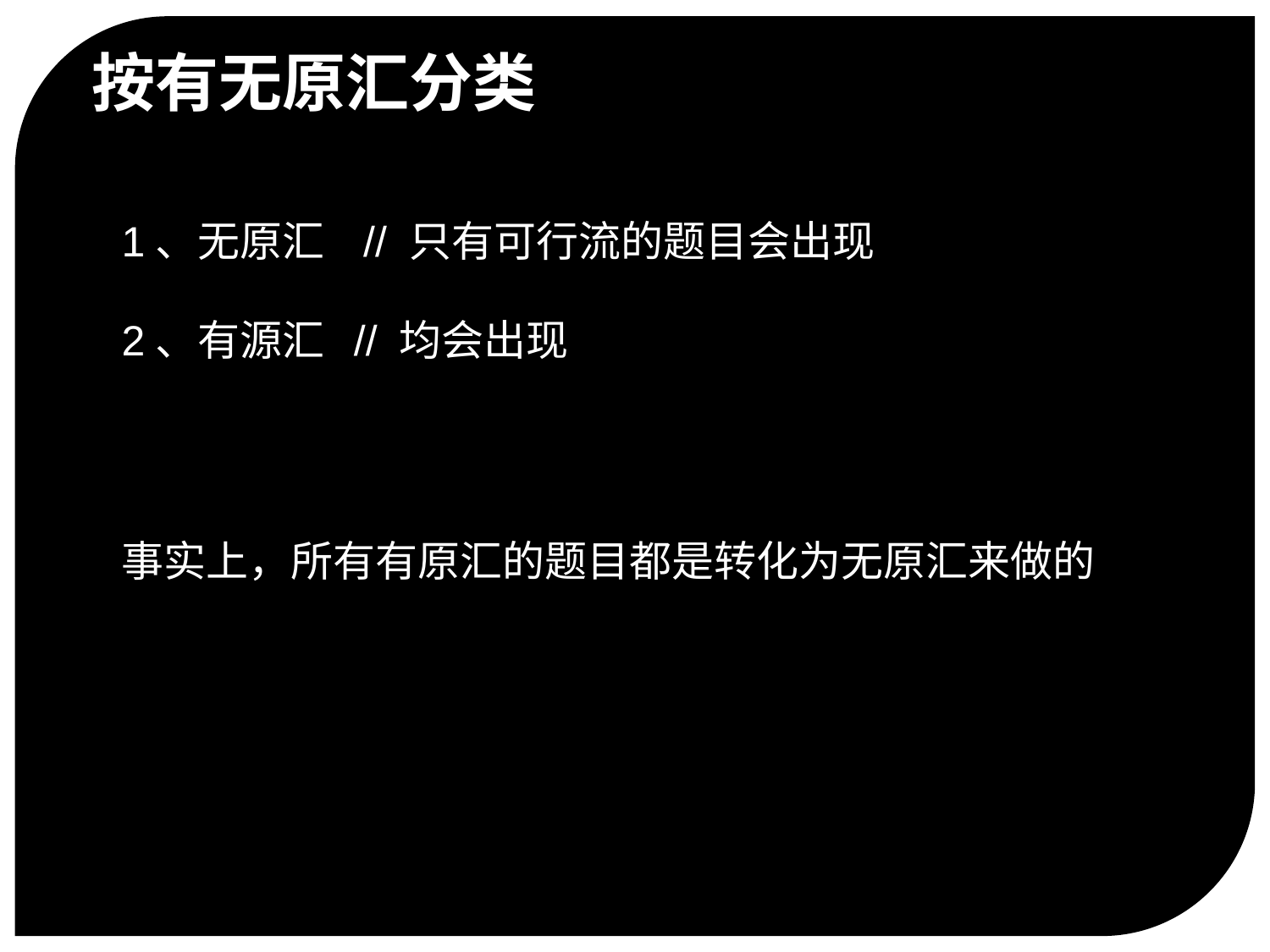

按有无原汇分类
1、无原汇   // 只有可行流的题目会出现
2、有源汇  // 均会出现
事实上，所有有原汇的题目都是转化为无原汇来做的